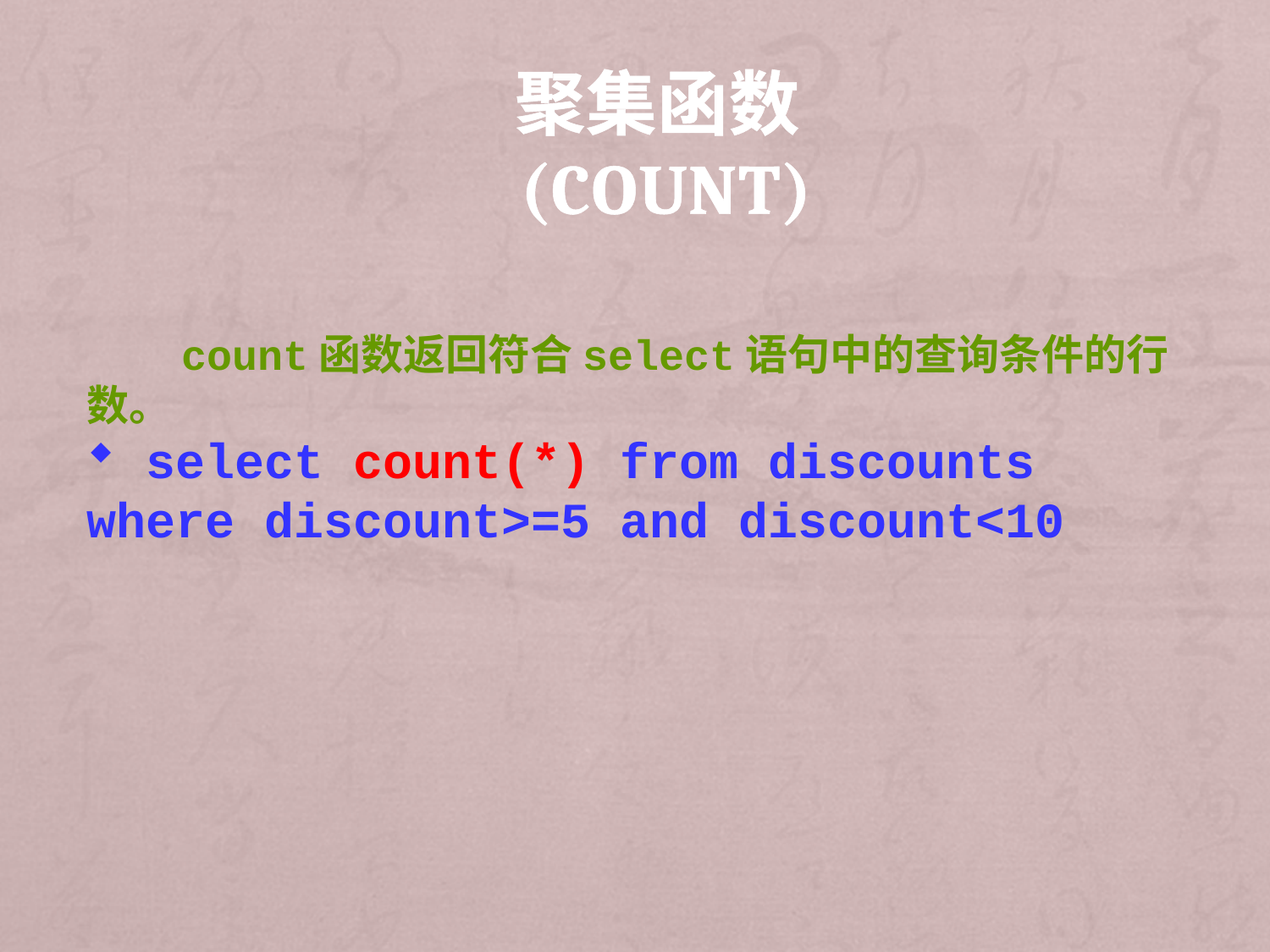

# 聚集函数(count)
　　count函数返回符合select语句中的查询条件的行数。
 select count(*) from discounts where discount>=5 and discount<10